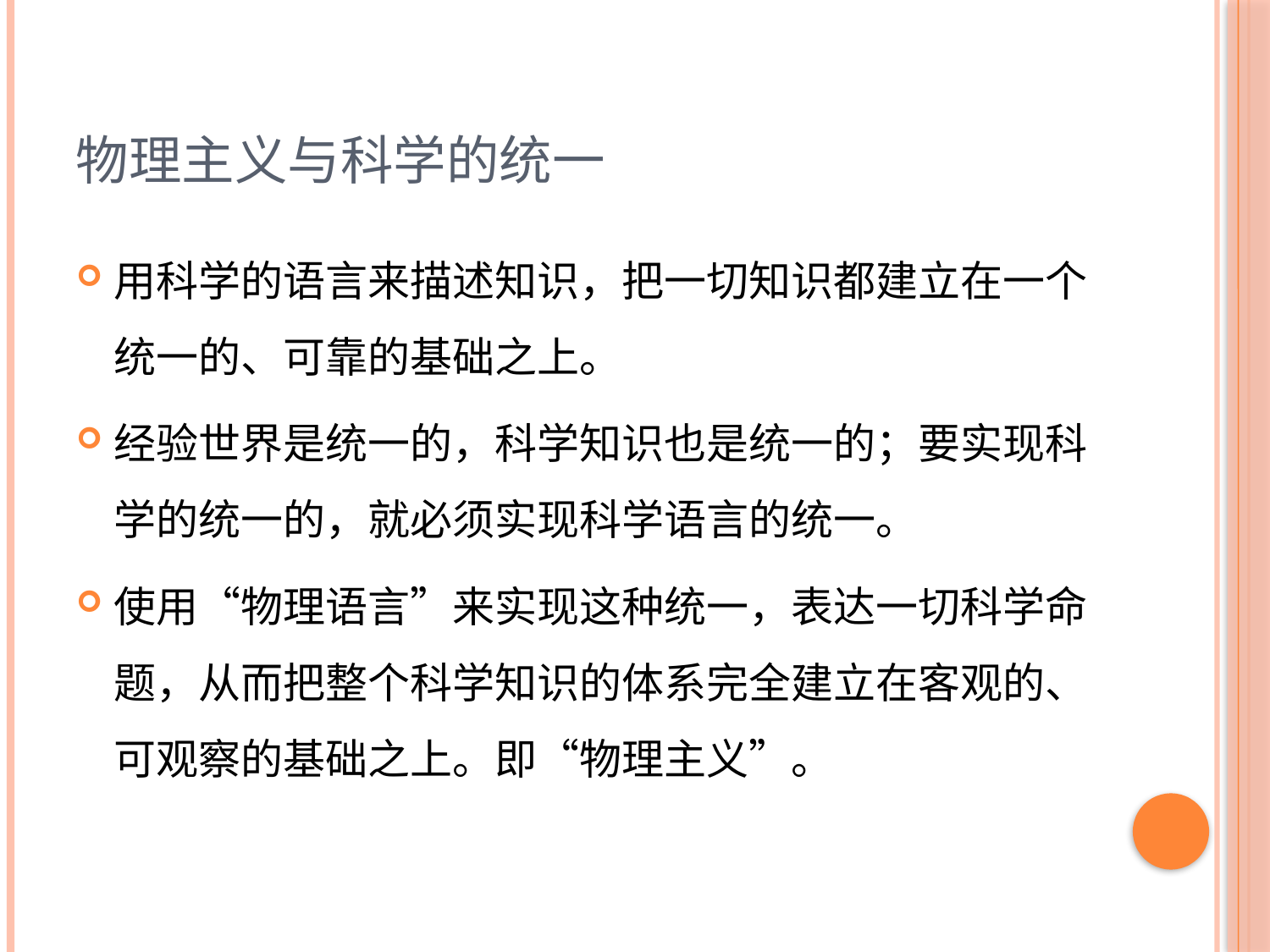

# 物理主义与科学的统一
用科学的语言来描述知识，把一切知识都建立在一个统一的、可靠的基础之上。
经验世界是统一的，科学知识也是统一的；要实现科学的统一的，就必须实现科学语言的统一。
使用“物理语言”来实现这种统一，表达一切科学命题，从而把整个科学知识的体系完全建立在客观的、可观察的基础之上。即“物理主义”。